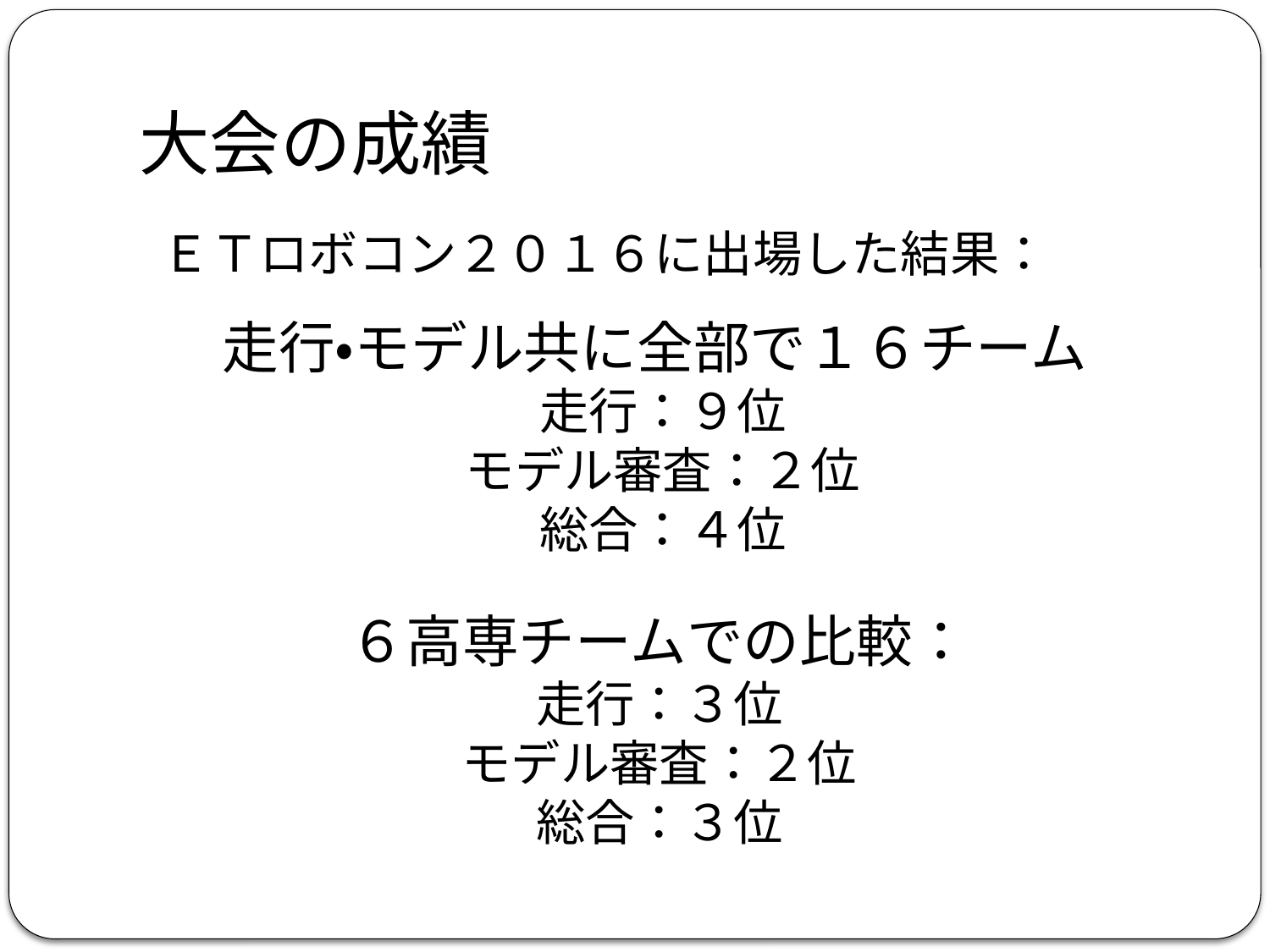

# 大会の成績

ＥＴロボコン２０１６に出場した結果：
走行・モデル共に全部で１６チーム
走行：９位
モデル審査：２位
総合：４位

６高専チームでの比較：
走行：３位
モデル審査：２位
総合：３位